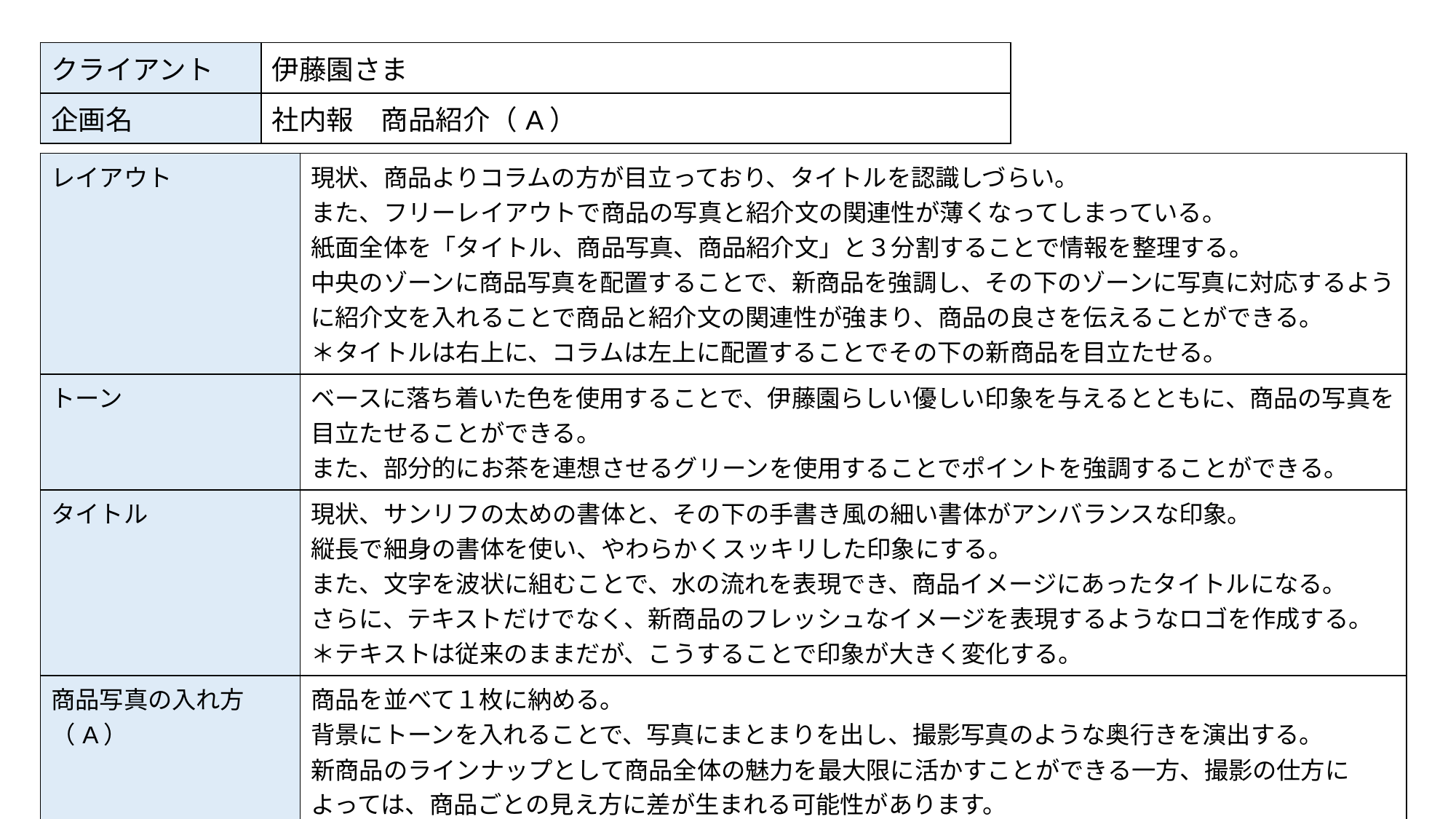

| クライアント | 伊藤園さま |
| --- | --- |
| 企画名 | 社内報　商品紹介（A） |
| レイアウト | 現状、商品よりコラムの方が目立っており、タイトルを認識しづらい。 また、フリーレイアウトで商品の写真と紹介文の関連性が薄くなってしまっている。 紙面全体を「タイトル、商品写真、商品紹介文」と３分割することで情報を整理する。 中央のゾーンに商品写真を配置することで、新商品を強調し、その下のゾーンに写真に対応するように紹介文を入れることで商品と紹介文の関連性が強まり、商品の良さを伝えることができる。 ＊タイトルは右上に、コラムは左上に配置することでその下の新商品を目立たせる。 |
| --- | --- |
| トーン | ベースに落ち着いた色を使用することで、伊藤園らしい優しい印象を与えるとともに、商品の写真を目立たせることができる。 また、部分的にお茶を連想させるグリーンを使用することでポイントを強調することができる。 |
| タイトル | 現状、サンリフの太めの書体と、その下の手書き風の細い書体がアンバランスな印象。 縦長で細身の書体を使い、やわらかくスッキリした印象にする。 また、文字を波状に組むことで、水の流れを表現でき、商品イメージにあったタイトルになる。 さらに、テキストだけでなく、新商品のフレッシュなイメージを表現するようなロゴを作成する。 ＊テキストは従来のままだが、こうすることで印象が大きく変化する。 |
| 商品写真の入れ方 （A） | 商品を並べて１枚に納める。 背景にトーンを入れることで、写真にまとまりを出し、撮影写真のような奥行きを演出する。 新商品のラインナップとして商品全体の魅力を最大限に活かすことができる一方、撮影の仕方によっては、商品ごとの見え方に差が生まれる可能性があります。 |